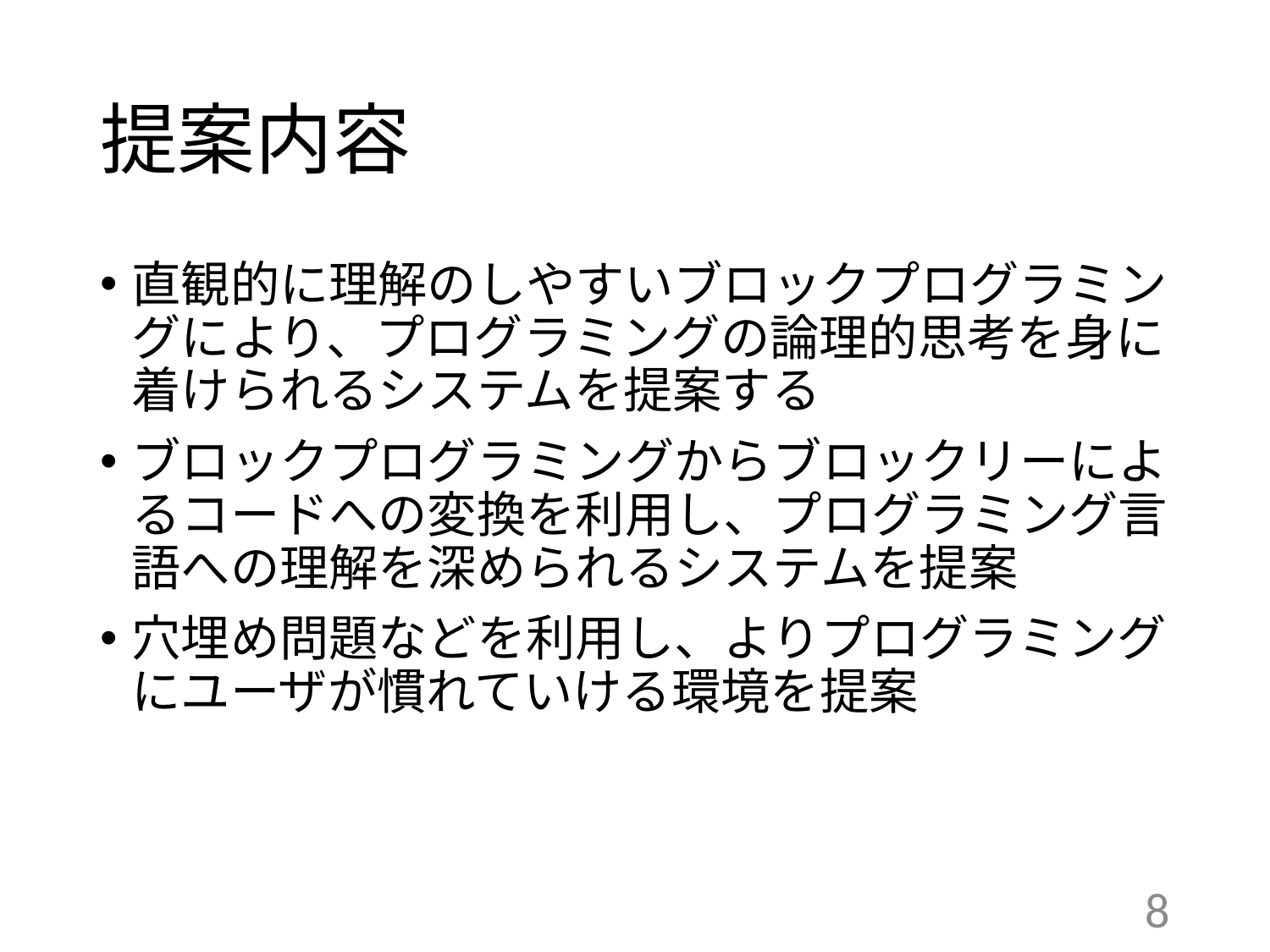

# 提案内容
直観的に理解のしやすいブロックプログラミングにより、プログラミングの論理的思考を身に着けられるシステムを提案する
ブロックプログラミングからブロックリーによるコードへの変換を利用し、プログラミング言語への理解を深められるシステムを提案
穴埋め問題などを利用し、よりプログラミングにユーザが慣れていける環境を提案

8